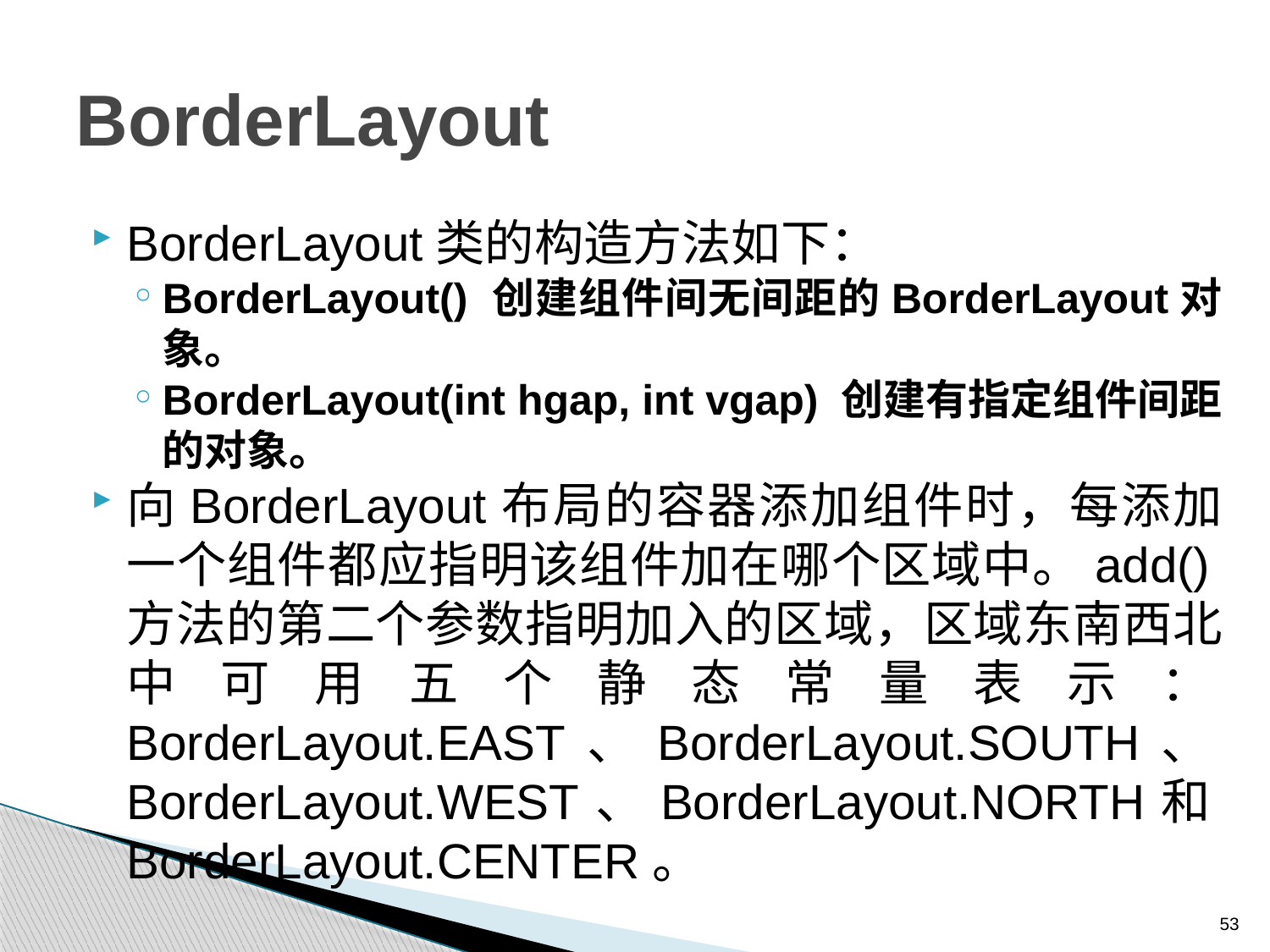

# BorderLayout
BorderLayout类的构造方法如下：
BorderLayout() 创建组件间无间距的BorderLayout对象。
BorderLayout(int hgap, int vgap) 创建有指定组件间距的对象。
向BorderLayout布局的容器添加组件时，每添加一个组件都应指明该组件加在哪个区域中。add()方法的第二个参数指明加入的区域，区域东南西北中可用五个静态常量表示：BorderLayout.EAST、BorderLayout.SOUTH、BorderLayout.WEST、BorderLayout.NORTH和BorderLayout.CENTER。

53